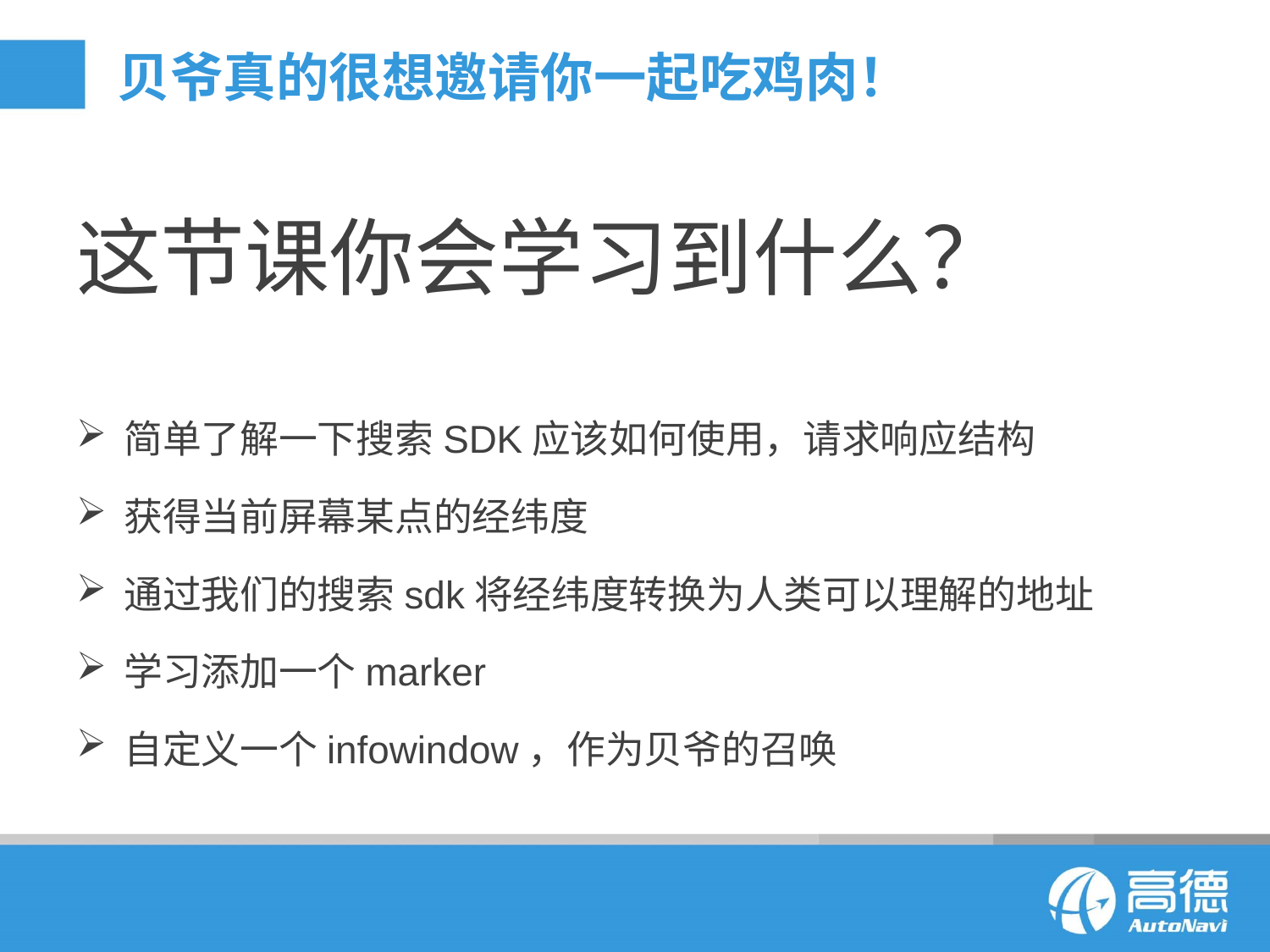

# 贝爷真的很想邀请你一起吃鸡肉！
这节课你会学习到什么？

简单了解一下搜索SDK应该如何使用，请求响应结构
获得当前屏幕某点的经纬度
通过我们的搜索sdk将经纬度转换为人类可以理解的地址
学习添加一个marker
自定义一个infowindow，作为贝爷的召唤